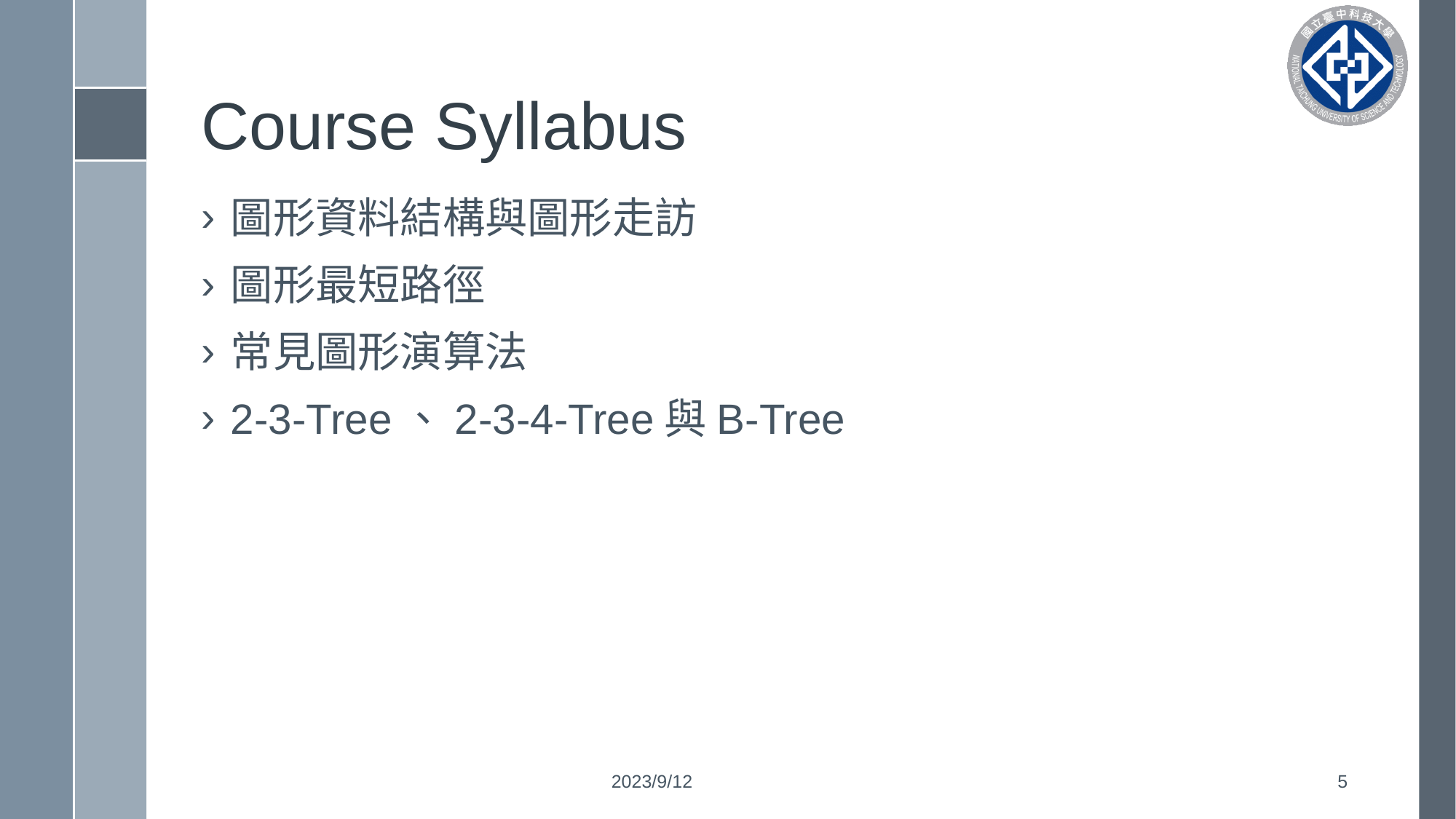

# Course Syllabus
圖形資料結構與圖形走訪
圖形最短路徑
常見圖形演算法
2-3-Tree、2-3-4-Tree與B-Tree
2023/9/12
5